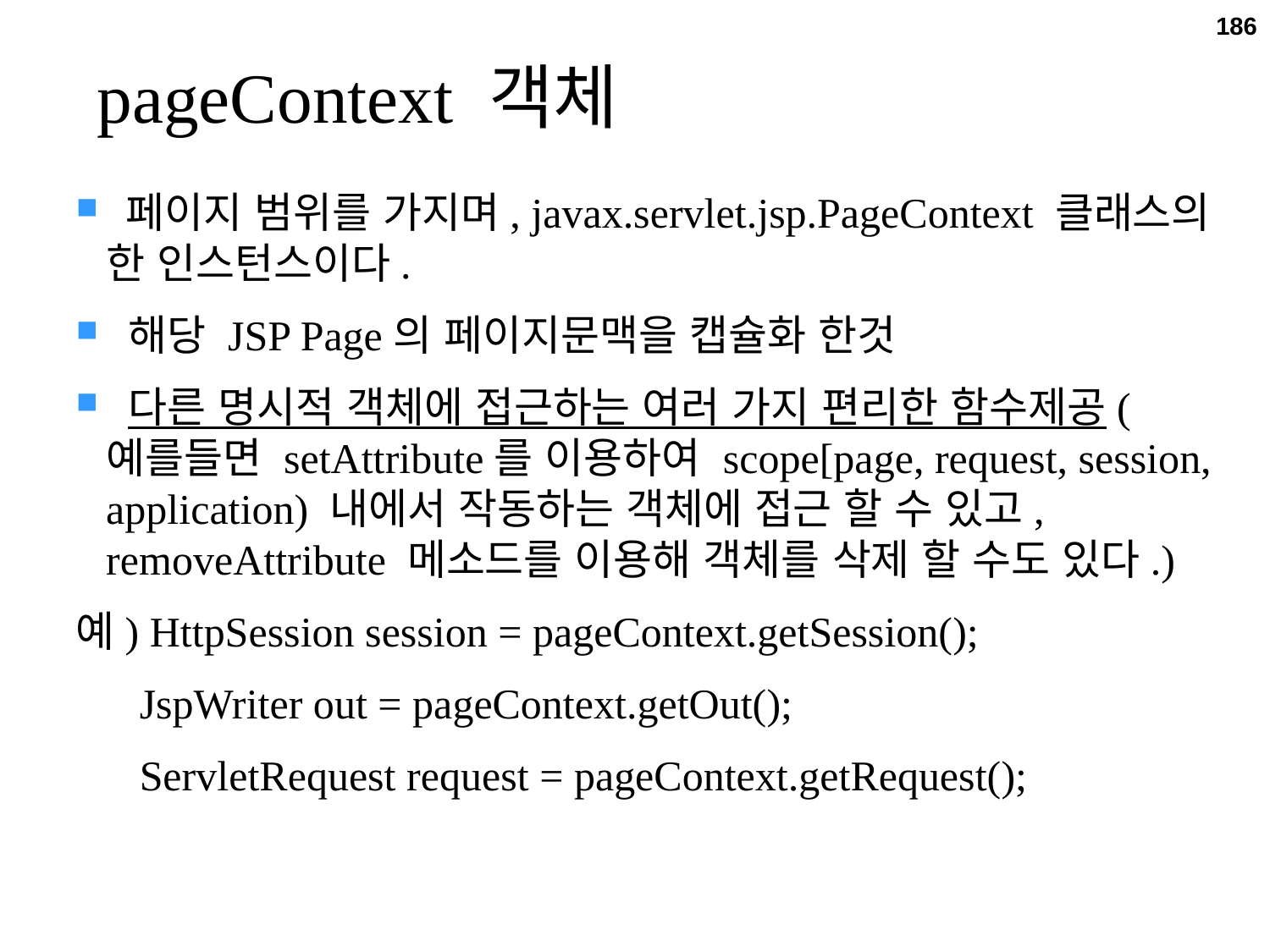

186
pageContext 객체
 페이지 범위를 가지며, javax.servlet.jsp.PageContext 클래스의 한 인스턴스이다.
 해당 JSP Page의 페이지문맥을 캡슐화 한것
 다른 명시적 객체에 접근하는 여러 가지 편리한 함수제공(예를들면 setAttribute를 이용하여 scope[page, request, session, application) 내에서 작동하는 객체에 접근 할 수 있고, removeAttribute 메소드를 이용해 객체를 삭제 할 수도 있다.)
예) HttpSession session = pageContext.getSession();
      JspWriter out = pageContext.getOut();
      ServletRequest request = pageContext.getRequest();